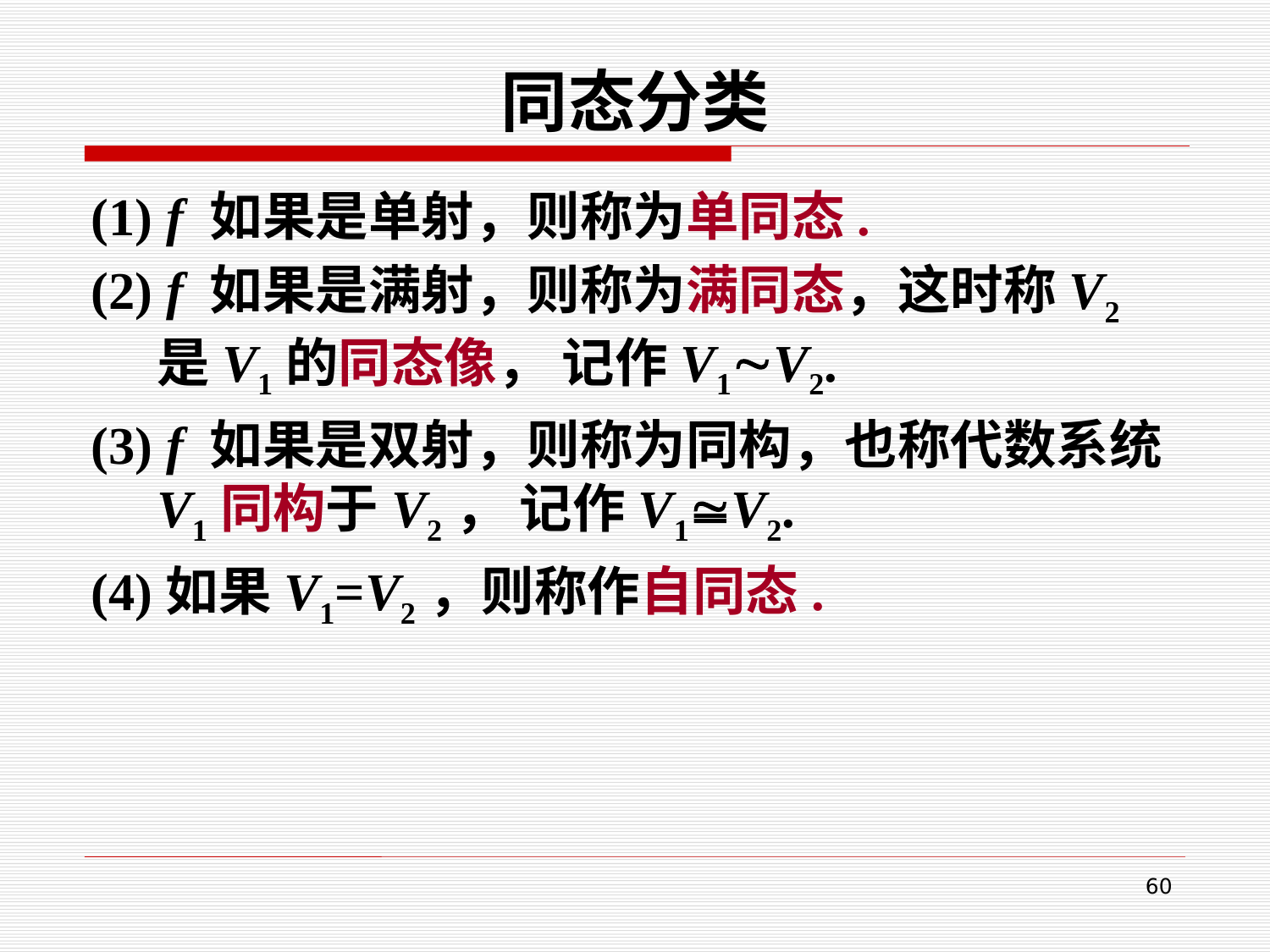

# 同态分类
(1) f 如果是单射，则称为单同态.
(2) f 如果是满射，则称为满同态，这时称V2是V1的同态像， 记作V1∼V2.
(3) f 如果是双射，则称为同构，也称代数系统V1同构于V2， 记作V1≅V2.
(4)如果V1=V2，则称作自同态.
60